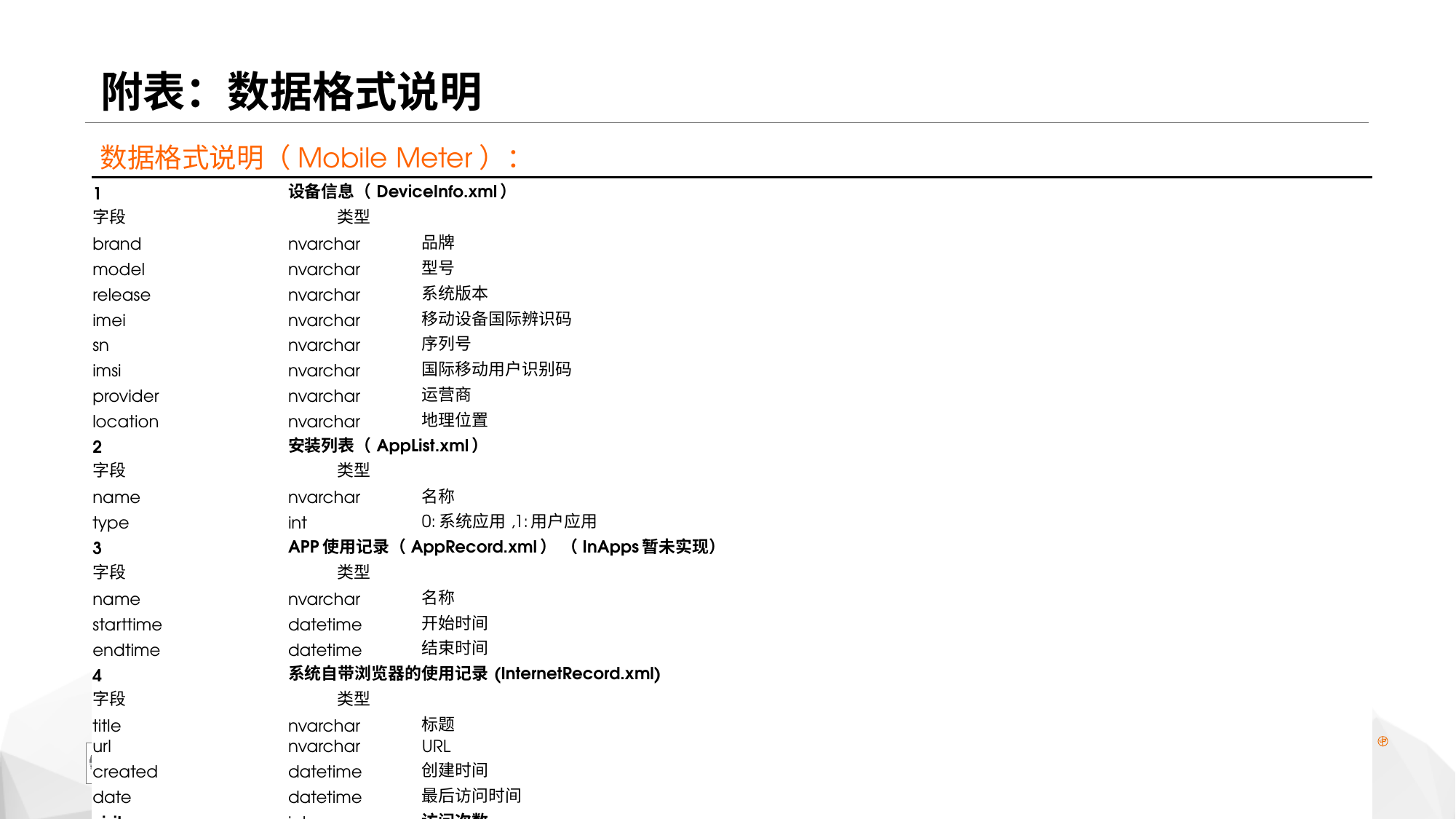

# 附表：数据格式说明
数据格式说明（Mobile Meter）：
| 1 | 设备信息（DeviceInfo.xml） |  |
| --- | --- | --- |
| 字段 | 类型 |  |
| brand | nvarchar | 品牌 |
| model | nvarchar | 型号 |
| release | nvarchar | 系统版本 |
| imei | nvarchar | 移动设备国际辨识码 |
| sn | nvarchar | 序列号 |
| imsi | nvarchar | 国际移动用户识别码 |
| provider | nvarchar | 运营商 |
| location | nvarchar | 地理位置 |
| 2 | 安装列表（AppList.xml） |  |
| 字段 | 类型 |  |
| name | nvarchar | 名称 |
| type | int | 0:系统应用,1:用户应用 |
| 3 | APP使用记录（AppRecord.xml） （InApps暂未实现） |  |
| 字段 | 类型 |  |
| name | nvarchar | 名称 |
| starttime | datetime | 开始时间 |
| endtime | datetime | 结束时间 |
| 4 | 系统自带浏览器的使用记录(InternetRecord.xml) |  |
| 字段 | 类型 |  |
| title | nvarchar | 标题 |
| url | nvarchar | URL |
| created | datetime | 创建时间 |
| date | datetime | 最后访问时间 |
| visits | int | 访问次数 |
P 20
国际视野  洞察中国 |  Global Perception，China Insight